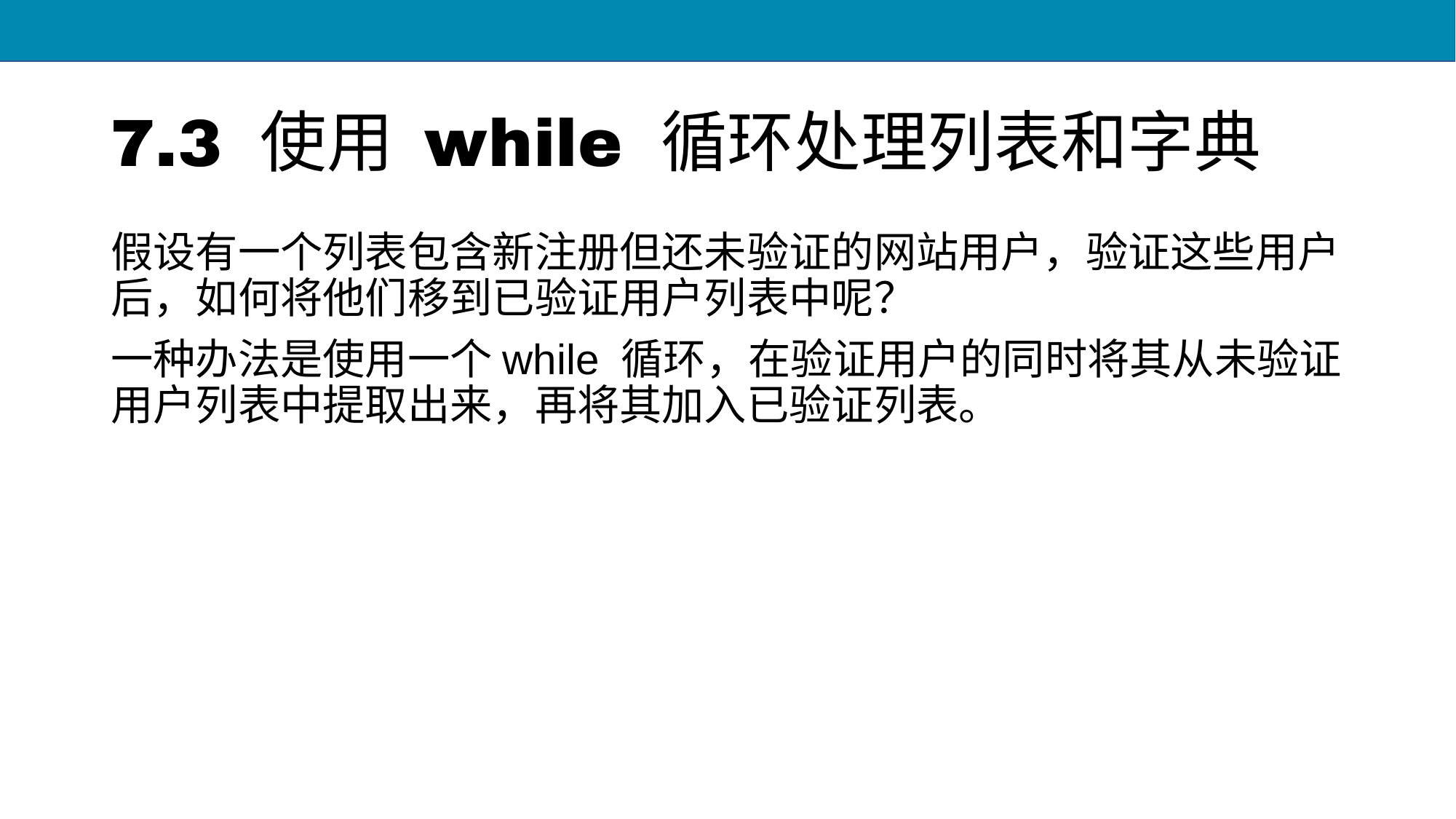

# 7.3 使用 while 循环处理列表和字典
假设有一个列表包含新注册但还未验证的网站用户，验证这些用户后，如何将他们移到已验证用户列表中呢？
一种办法是使用一个while 循环，在验证用户的同时将其从未验证用户列表中提取出来，再将其加入已验证列表。